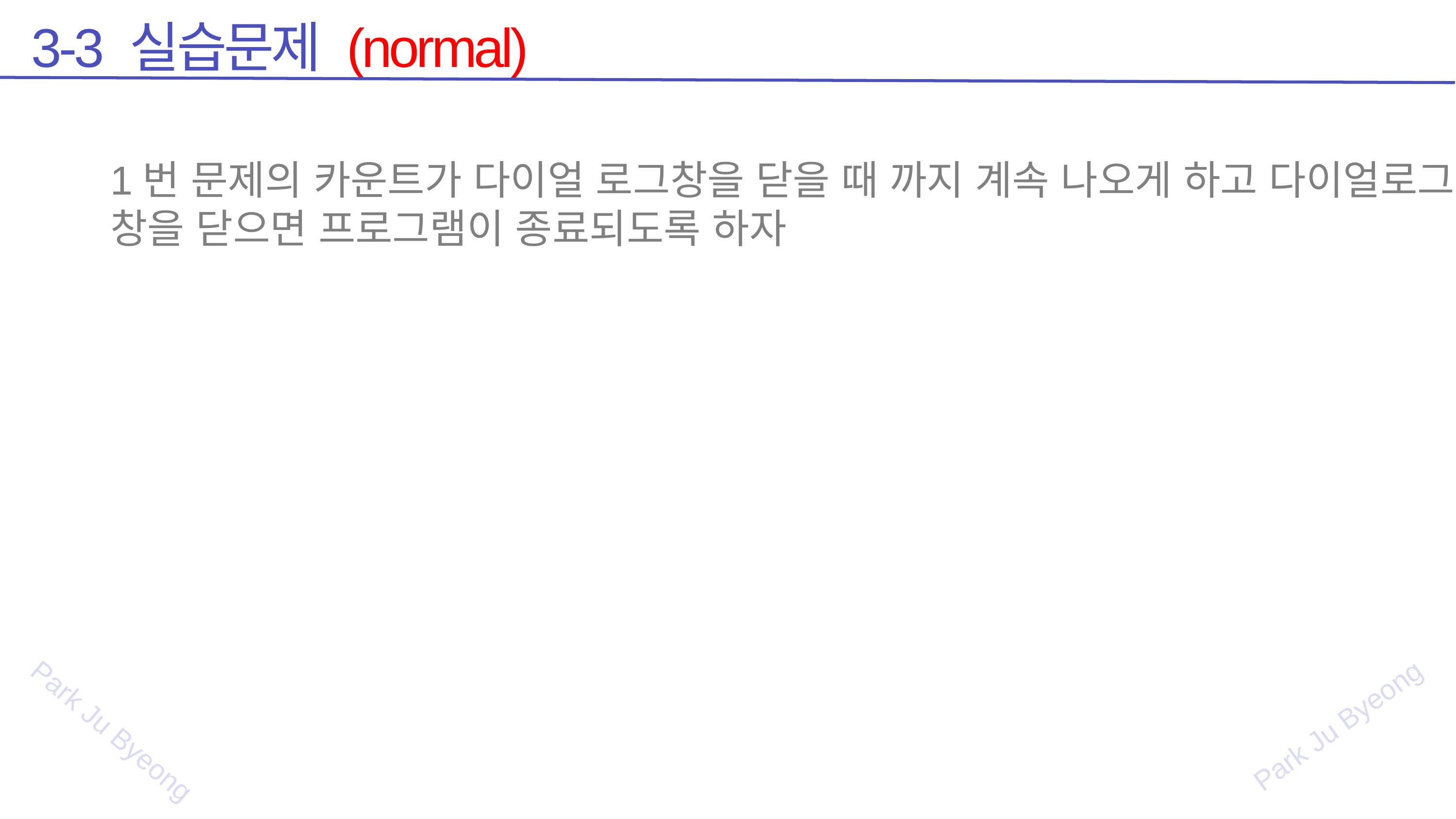

3-3 실습문제 (normal)
1번 문제의 카운트가 다이얼 로그창을 닫을 때 까지 계속 나오게 하고 다이얼로그 창을 닫으면 프로그램이 종료되도록 하자